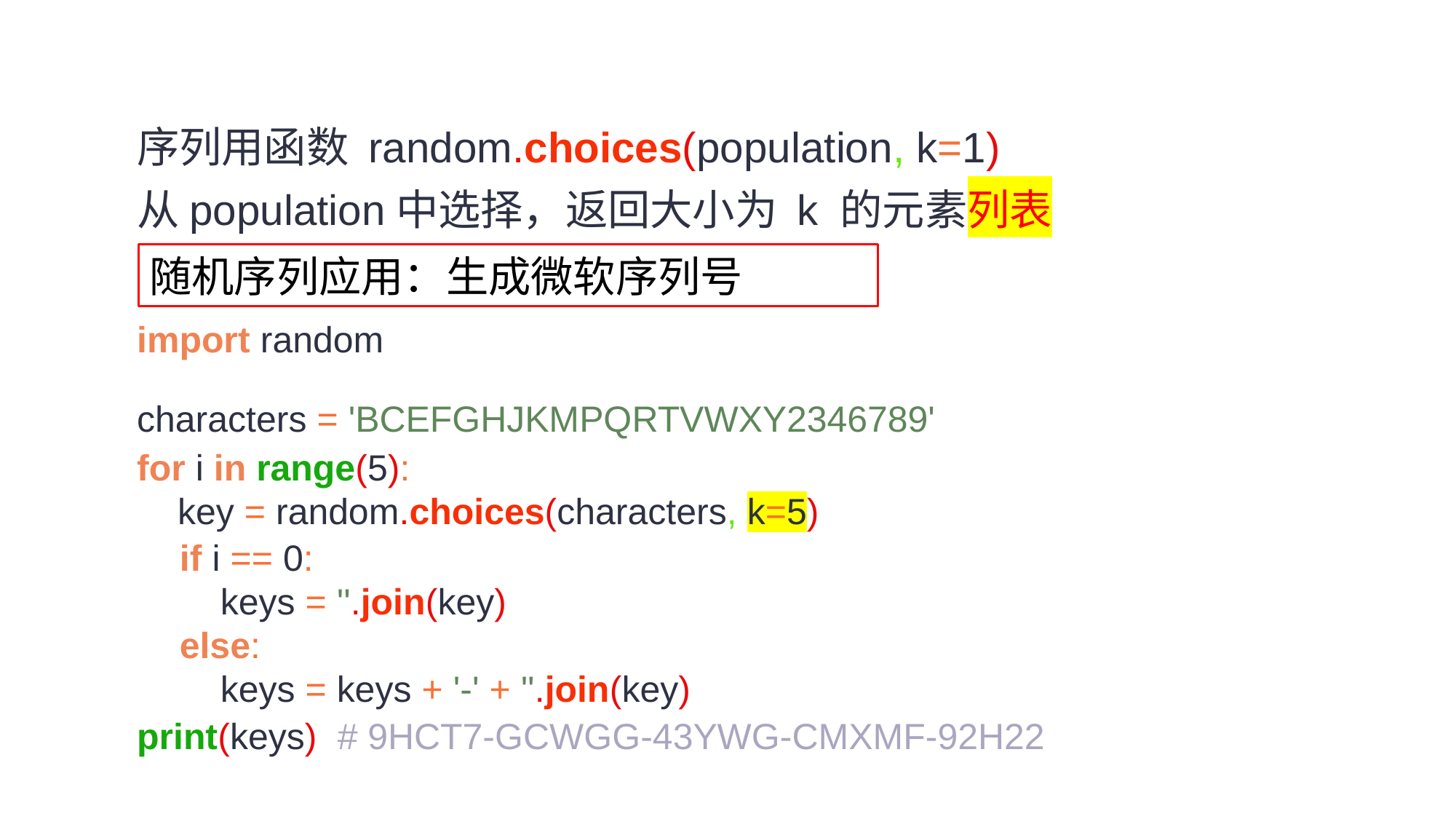

序列用函数 random.choices(population, k=1)
从population中选择，返回大小为 k 的元素列表
随机序列应用：生成微软序列号
import random
characters = 'BCEFGHJKMPQRTVWXY2346789'
for i in range(5):
    key = random.choices(characters, k=5)
if i == 0:
    keys = ''.join(key)
else:
    keys = keys + '-' + ''.join(key)
print(keys)  # 9HCT7-GCWGG-43YWG-CMXMF-92H22